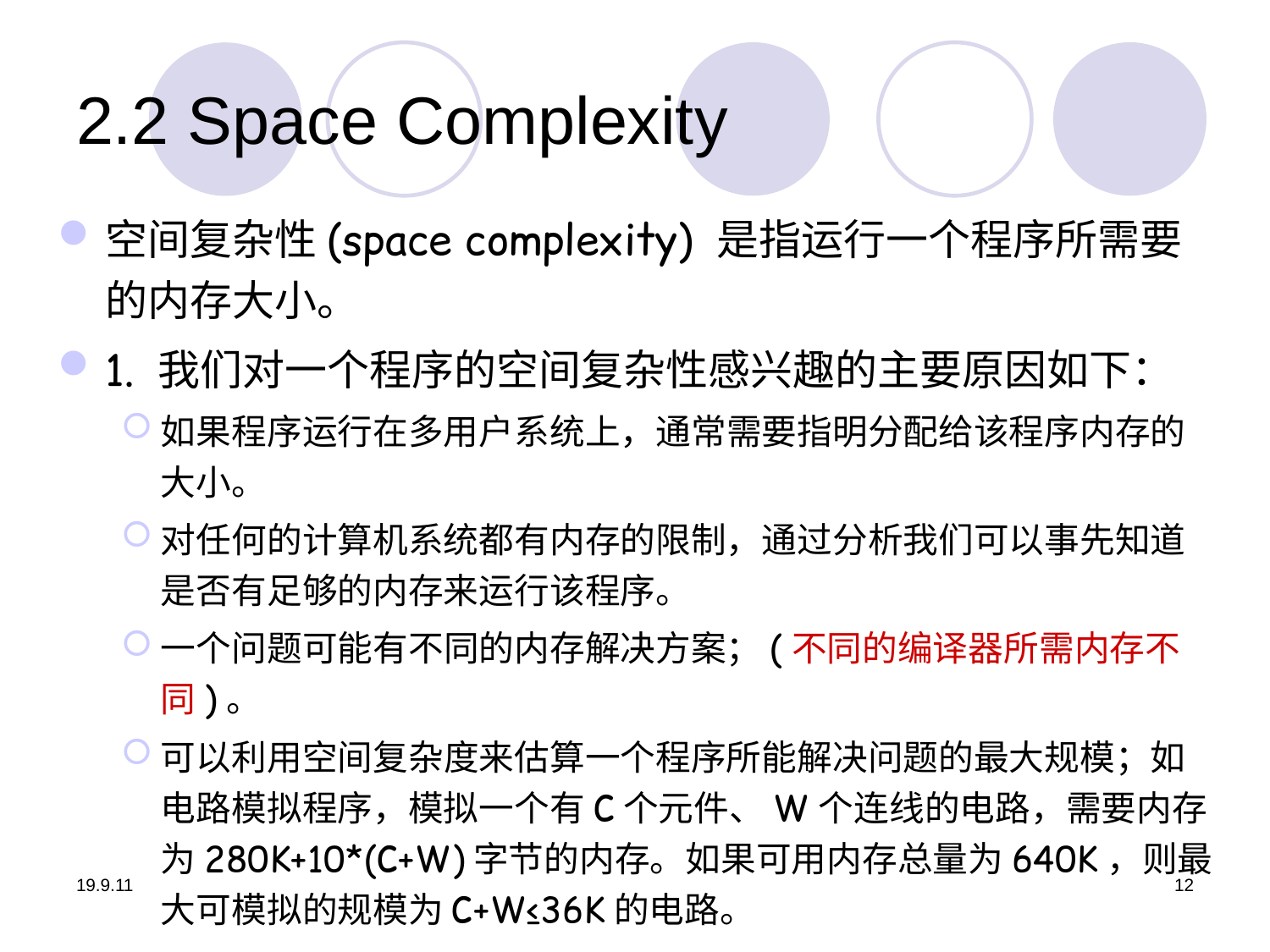

# 2.2 Space Complexity
空间复杂性(space complexity) 是指运行一个程序所需要的内存大小。
1. 我们对一个程序的空间复杂性感兴趣的主要原因如下：
如果程序运行在多用户系统上，通常需要指明分配给该程序内存的大小。
对任何的计算机系统都有内存的限制，通过分析我们可以事先知道是否有足够的内存来运行该程序。
一个问题可能有不同的内存解决方案；(不同的编译器所需内存不同)。
可以利用空间复杂度来估算一个程序所能解决问题的最大规模；如电路模拟程序，模拟一个有C个元件、W个连线的电路，需要内存为280K+10*(C+W)字节的内存。如果可用内存总量为640K，则最大可模拟的规模为C+W≤36K的电路。
19.9.11
12